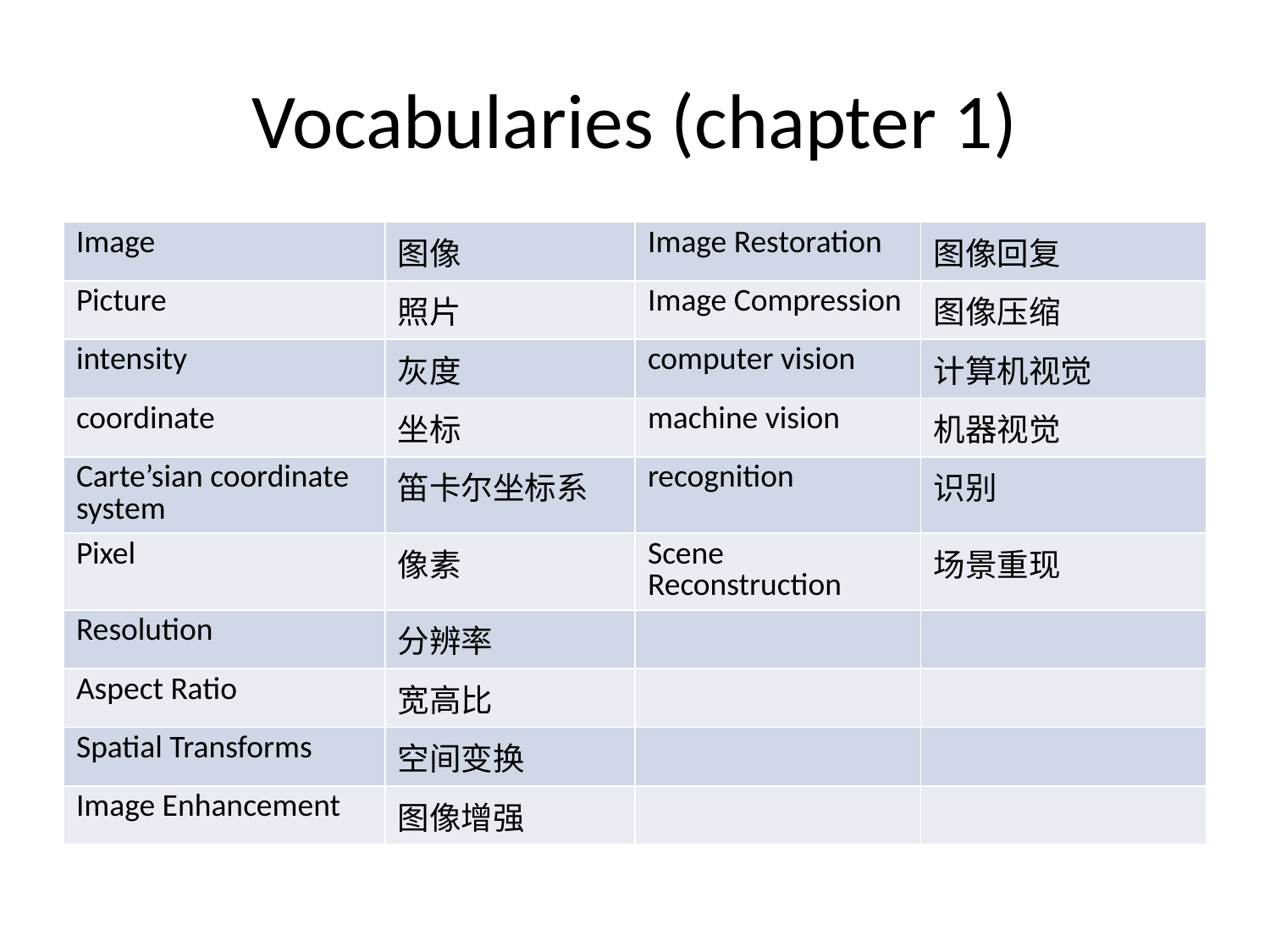

# Vocabularies (chapter 1)
| Image | 图像 | Image Restoration | 图像回复 |
| --- | --- | --- | --- |
| Picture | 照片 | Image Compression | 图像压缩 |
| intensity | 灰度 | computer vision | 计算机视觉 |
| coordinate | 坐标 | machine vision | 机器视觉 |
| Carte’sian coordinate system | 笛卡尔坐标系 | recognition | 识别 |
| Pixel | 像素 | Scene Reconstruction | 场景重现 |
| Resolution | 分辨率 |  |  |
| Aspect Ratio | 宽高比 |  |  |
| Spatial Transforms | 空间变换 |  |  |
| Image Enhancement | 图像增强 |  |  |